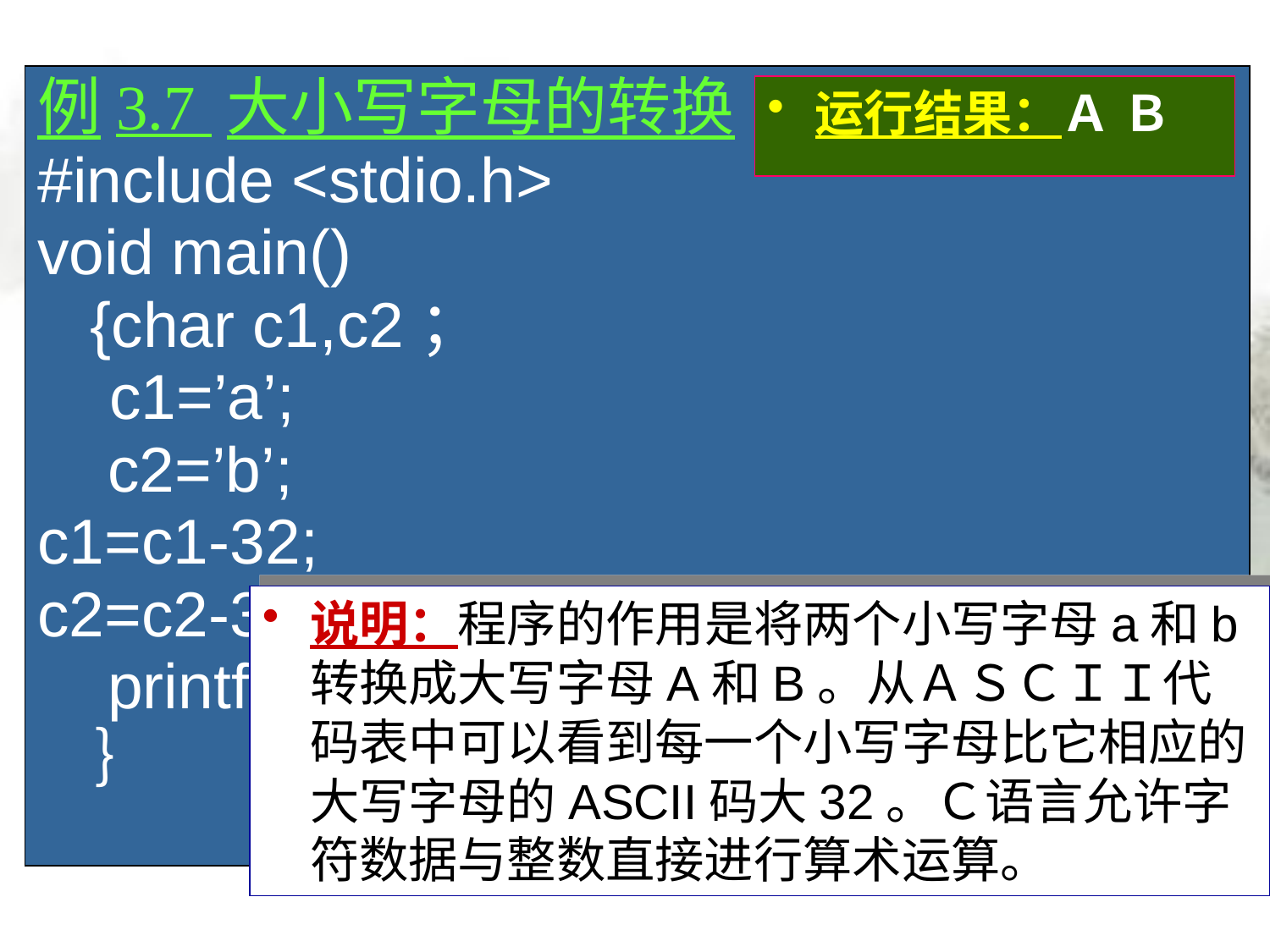

# 例3.7 大小写字母的转换 #include <stdio.h> void main() {char c1,c2； c1=’a’; c2=’b’; c1=c1-32; c2=c2-32; printf(“％c ％c″，c1,c2）； ｝
运行结果：Ａ Ｂ

说明：程序的作用是将两个小写字母a和b转换成大写字母A和B。从ＡＳＣＩＩ代码表中可以看到每一个小写字母比它相应的大写字母的ASCII码大32。Ｃ语言允许字符数据与整数直接进行算术运算。